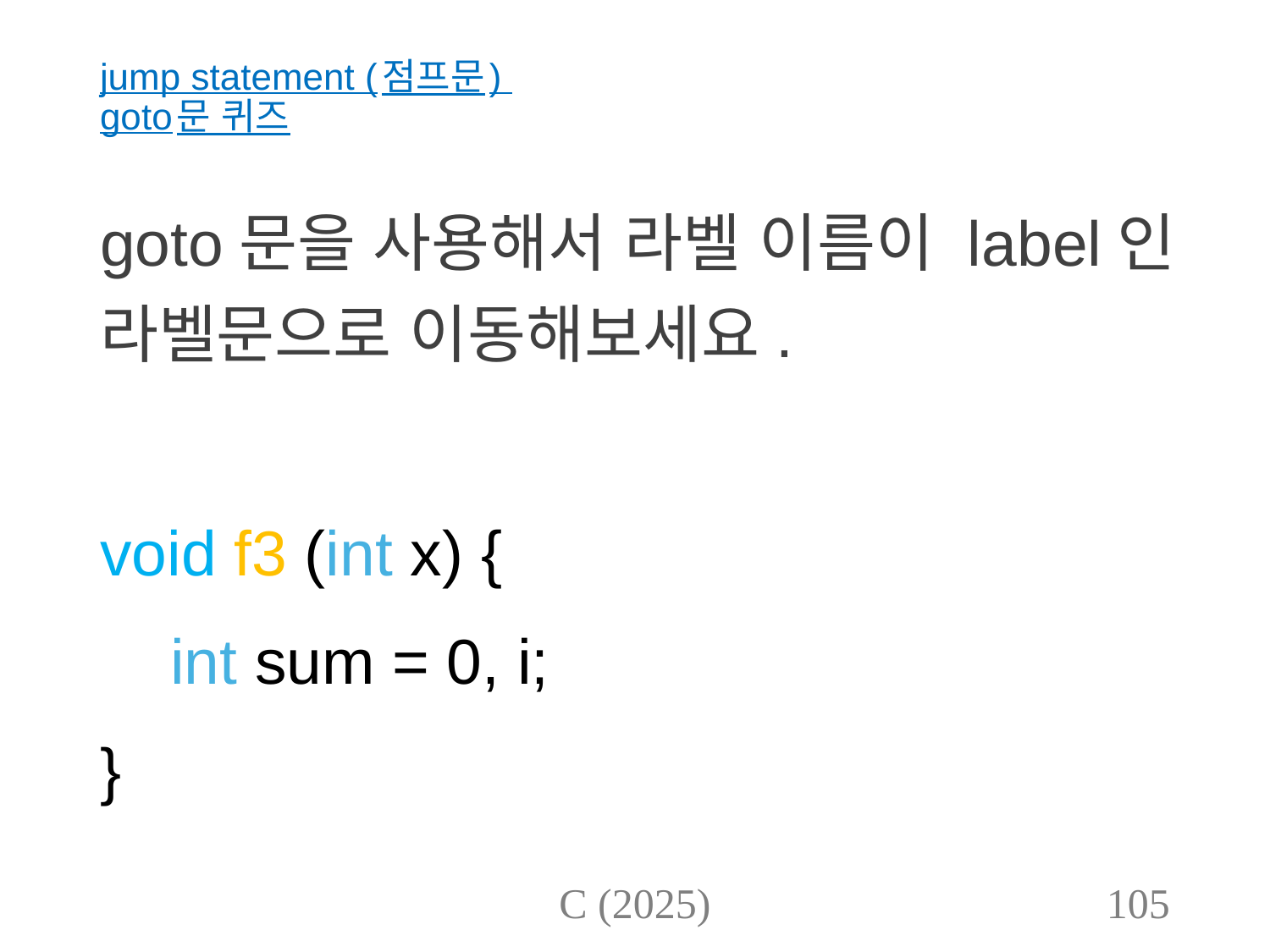

# jump statement (점프문) goto문 퀴즈
goto문을 사용해서 라벨 이름이 label인 라벨문으로 이동해보세요.

void f3 (int x) {
    int sum = 0, i;
}
C (2025)
105